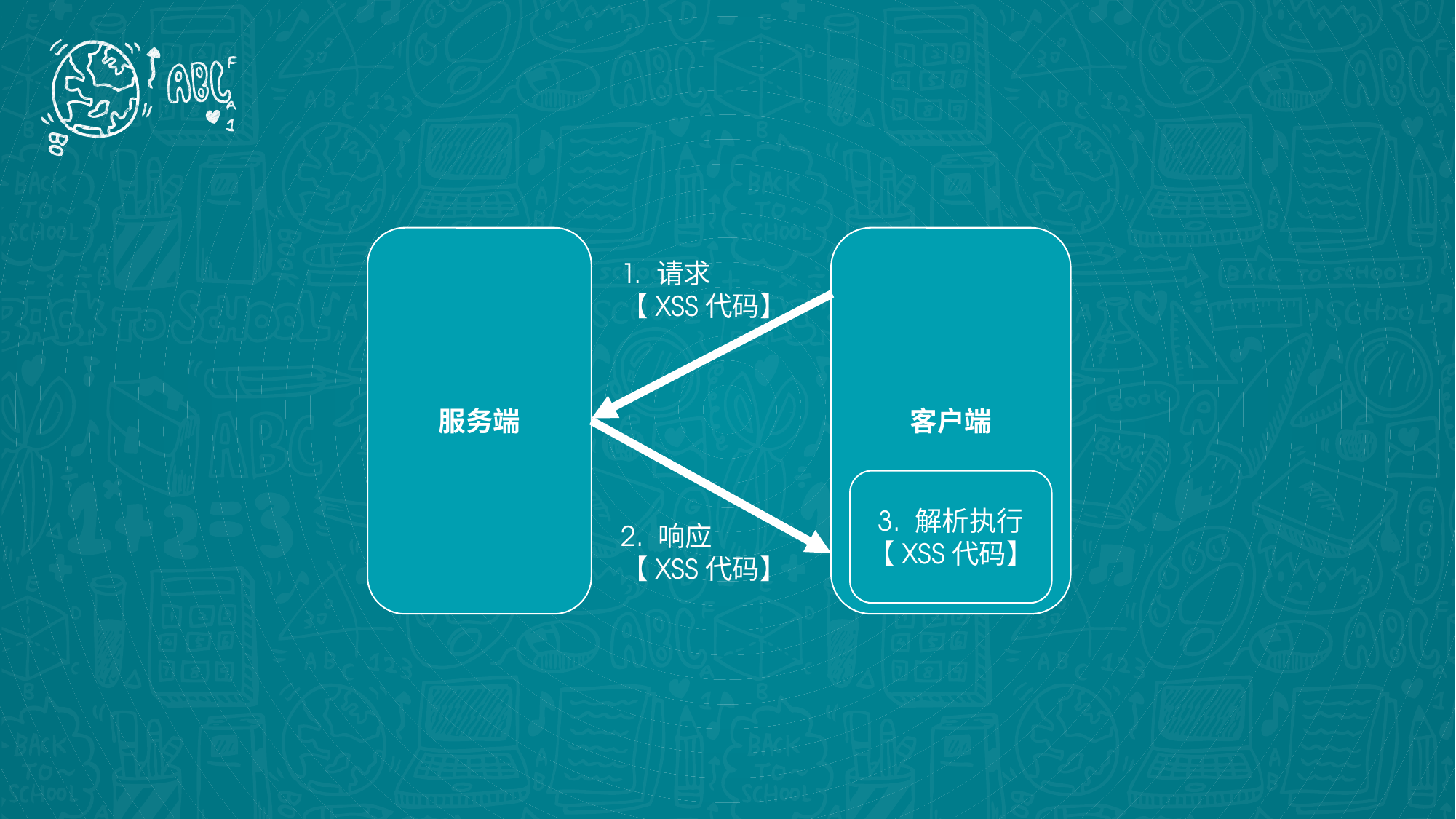

服务端
客户端
1. 请求
【XSS代码】
3. 解析执行
【XSS代码】
2. 响应
【XSS代码】